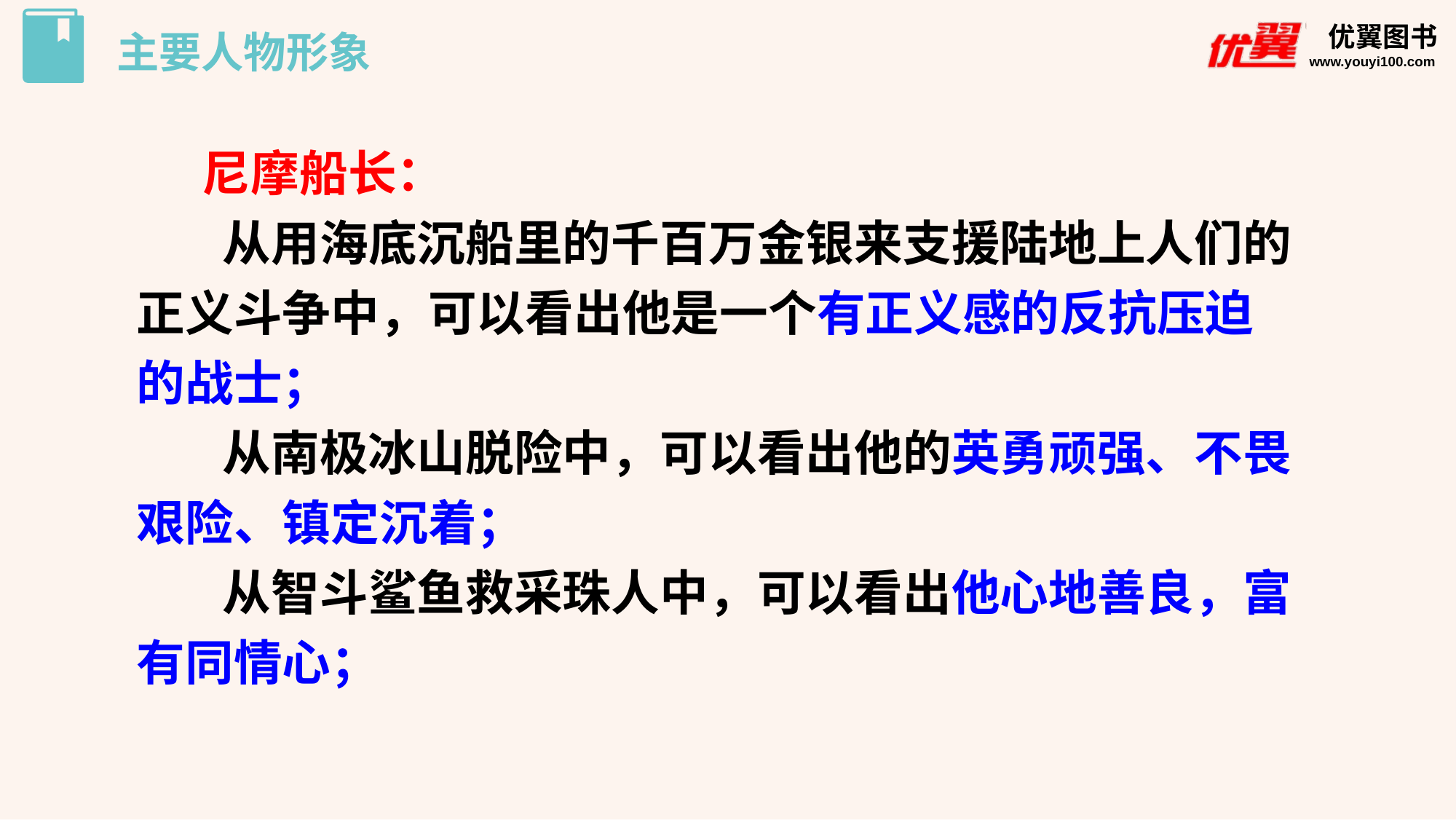

主要人物形象
  尼摩船长：
从用海底沉船里的千百万金银来支援陆地上人们的正义斗争中，可以看出他是一个有正义感的反抗压迫的战士；
从南极冰山脱险中，可以看出他的英勇顽强、不畏艰险、镇定沉着；
从智斗鲨鱼救采珠人中，可以看出他心地善良，富有同情心；